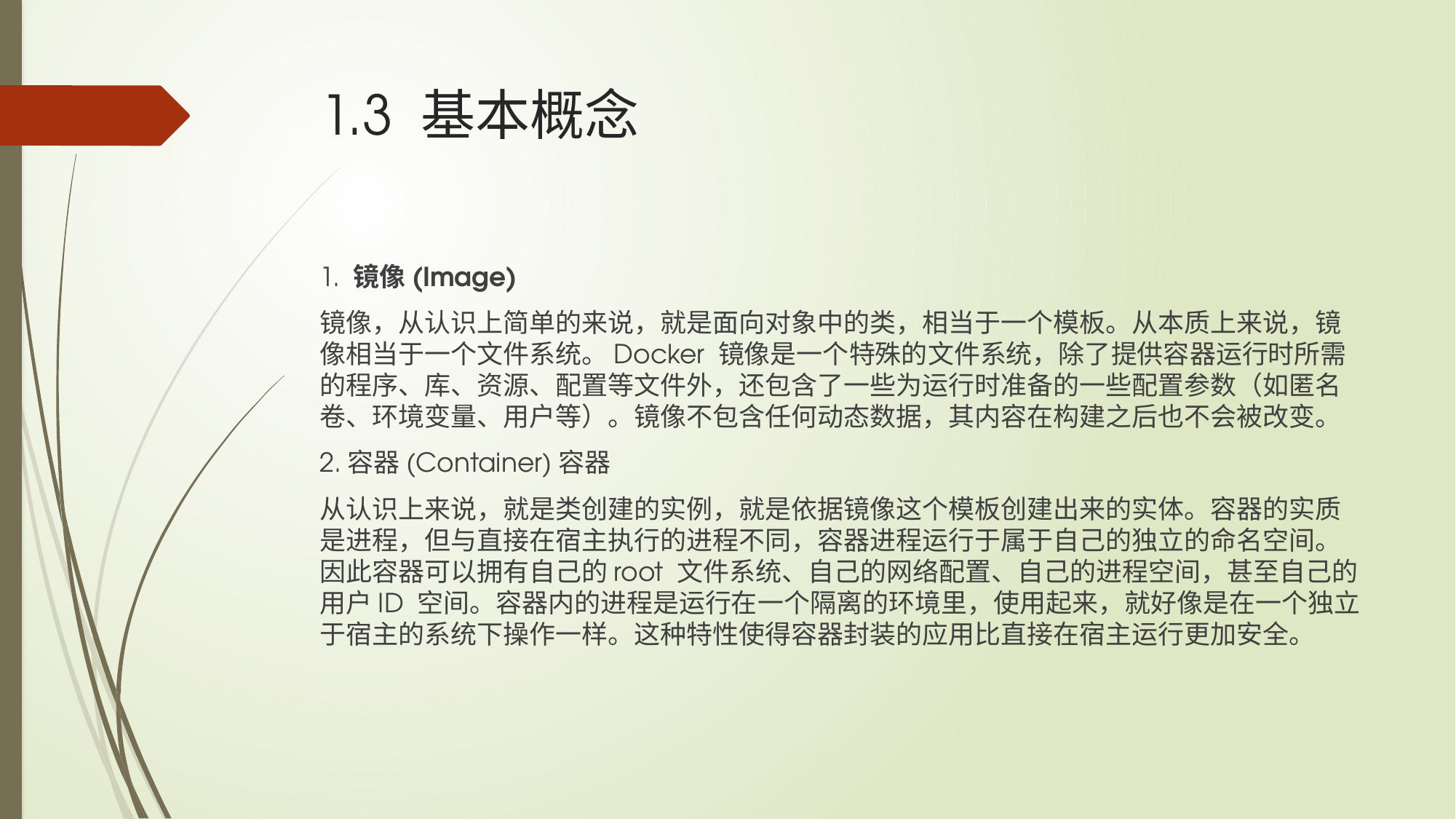

# 1.3 基本概念
1. 镜像(Image)
镜像，从认识上简单的来说，就是面向对象中的类，相当于一个模板。从本质上来说，镜像相当于一个文件系统。Docker 镜像是一个特殊的文件系统，除了提供容器运行时所需的程序、库、资源、配置等文件外，还包含了一些为运行时准备的一些配置参数（如匿名卷、环境变量、用户等）。镜像不包含任何动态数据，其内容在构建之后也不会被改变。
2.容器(Container)容器
从认识上来说，就是类创建的实例，就是依据镜像这个模板创建出来的实体。容器的实质是进程，但与直接在宿主执行的进程不同，容器进程运行于属于自己的独立的命名空间。因此容器可以拥有自己的root 文件系统、自己的网络配置、自己的进程空间，甚至自己的用户ID 空间。容器内的进程是运行在一个隔离的环境里，使用起来，就好像是在一个独立于宿主的系统下操作一样。这种特性使得容器封装的应用比直接在宿主运行更加安全。